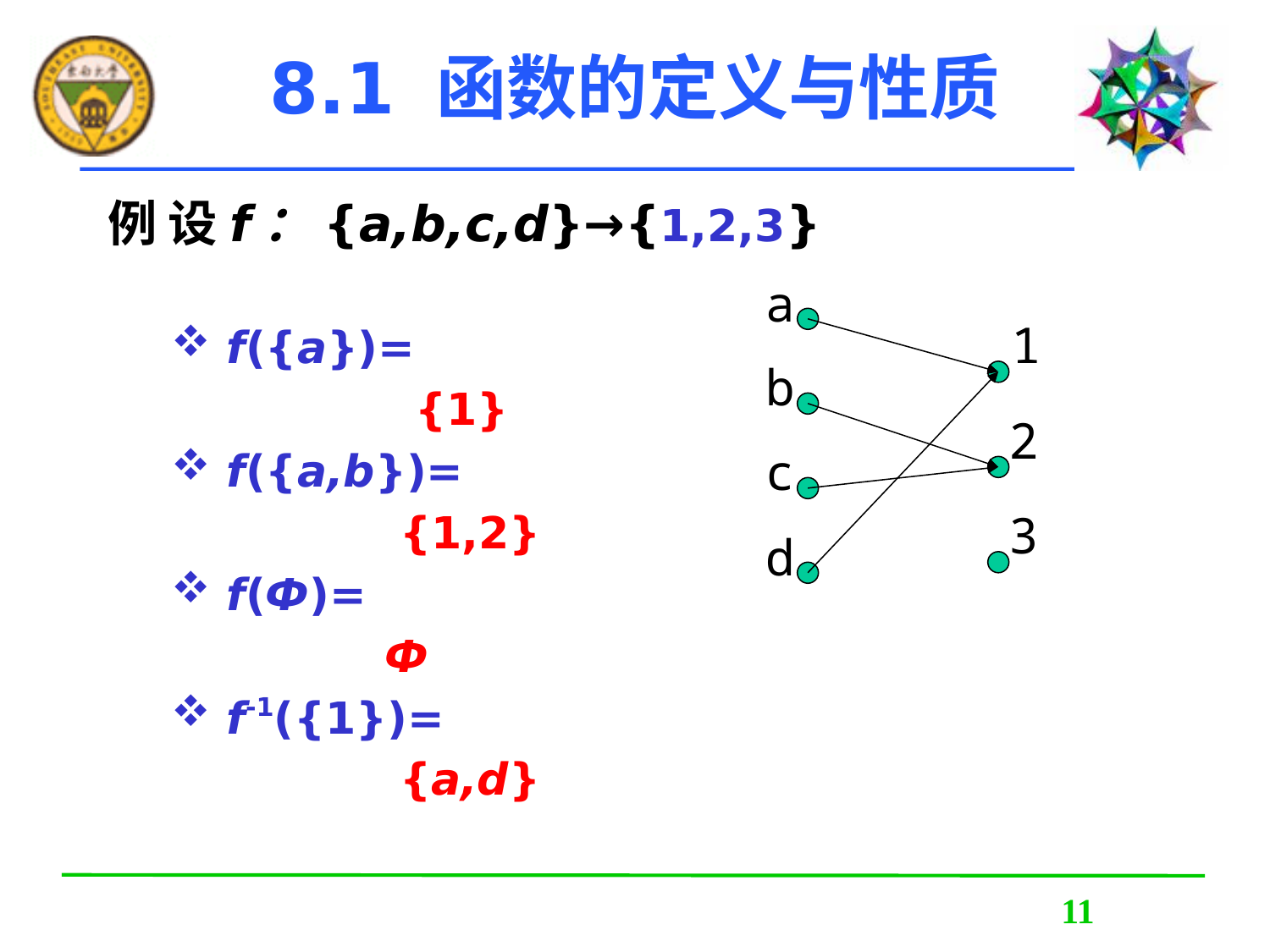

# 8.1 函数的定义与性质
例 设f：{a,b,c,d}→{1,2,3}

 f({a})=
                {1}
 f({a,b})=
               {1,2}
 f(Ф)=
              Ф
 f-1({1})=
               {a,d}

a

1
b
2
c
3
d